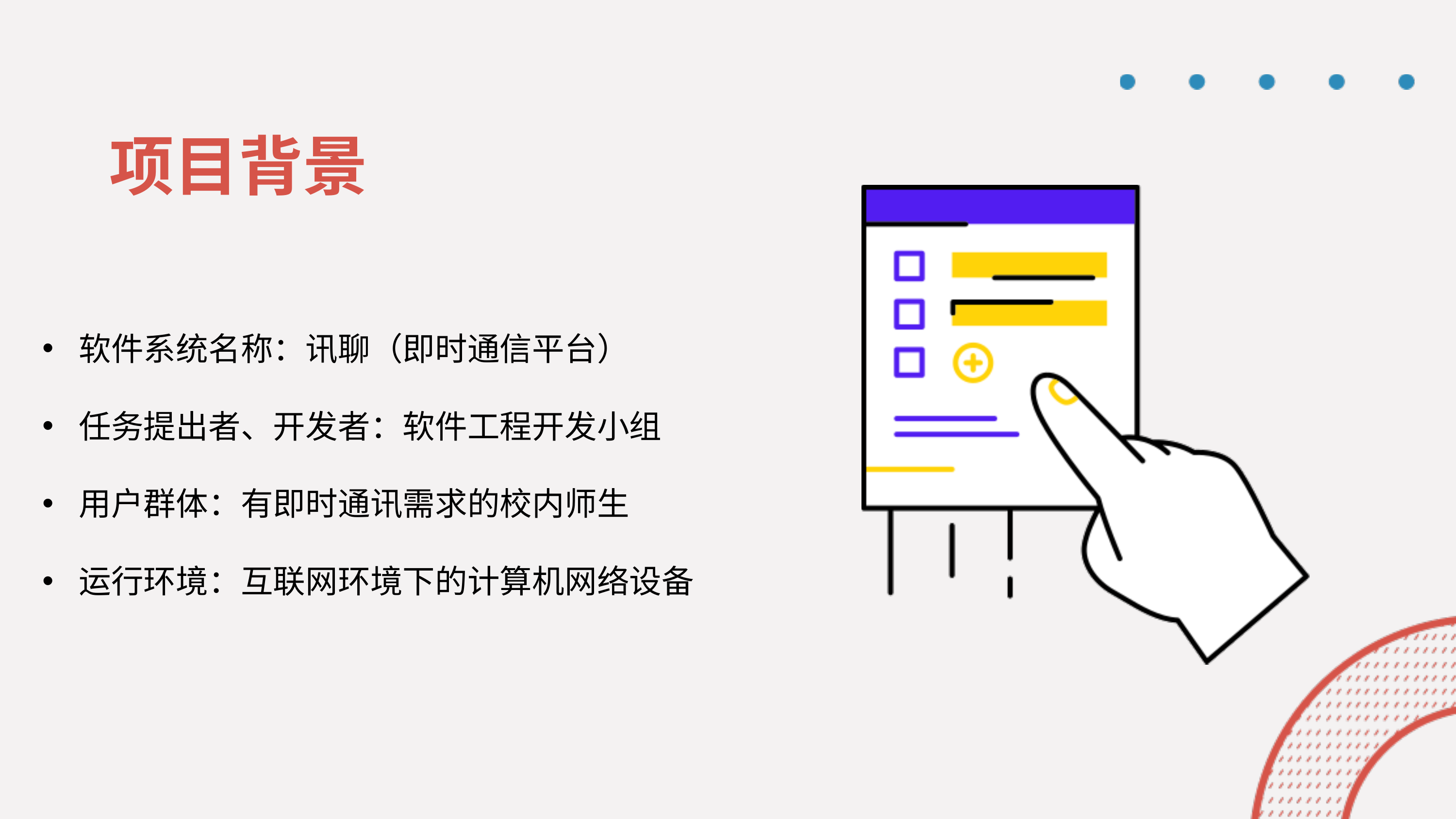

项目背景

软件系统名称：讯聊（即时通信平台）
任务提出者、开发者：软件工程开发小组
用户群体：有即时通讯需求的校内师生
运行环境：互联网环境下的计算机网络设备